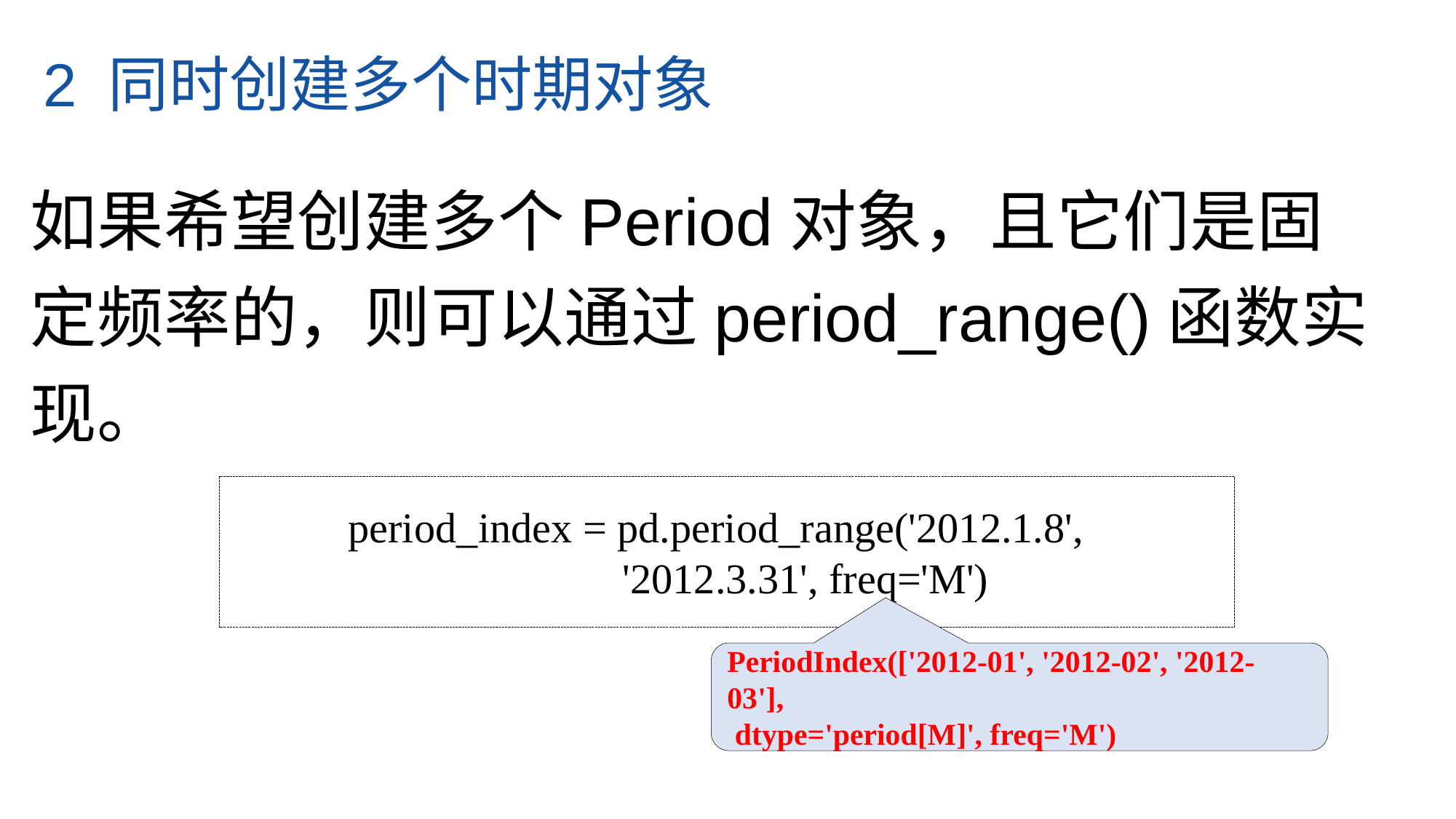

2 同时创建多个时期对象
如果希望创建多个Period对象，且它们是固定频率的，则可以通过period_range()函数实现。

period_index = pd.period_range('2012.1.8',
                          '2012.3.31', freq='M')
PeriodIndex(['2012-01', '2012-02', '2012-03'],
 dtype='period[M]', freq='M')